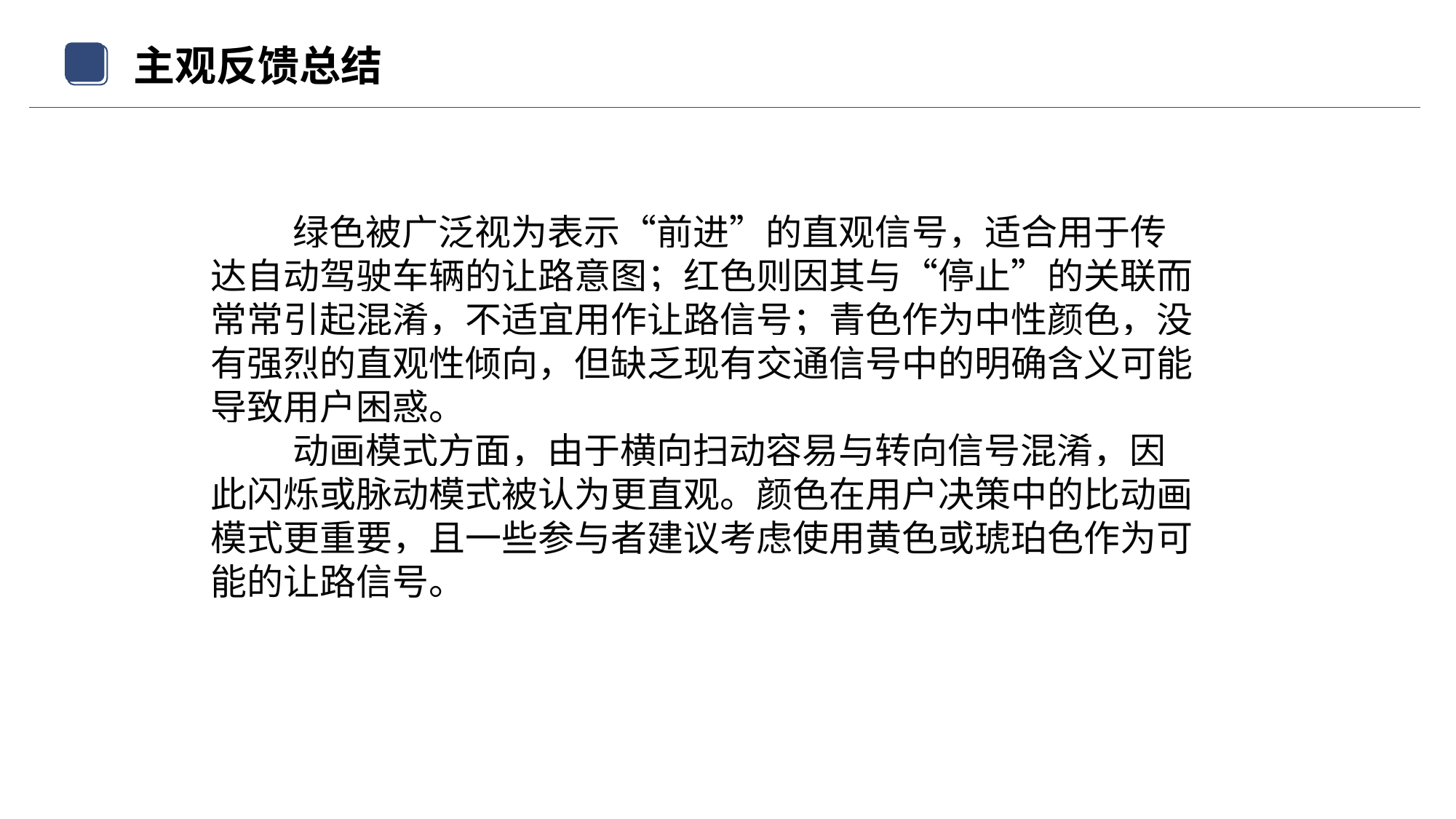

主观反馈总结
         绿色被广泛视为表示“前进”的直观信号，适合用于传达自动驾驶车辆的让路意图；红色则因其与“停止”的关联而常常引起混淆，不适宜用作让路信号；青色作为中性颜色，没有强烈的直观性倾向，但缺乏现有交通信号中的明确含义可能导致用户困惑。
         动画模式方面，由于横向扫动容易与转向信号混淆，因此闪烁或脉动模式被认为更直观。颜色在用户决策中的比动画模式更重要，且一些参与者建议考虑使用黄色或琥珀色作为可能的让路信号。